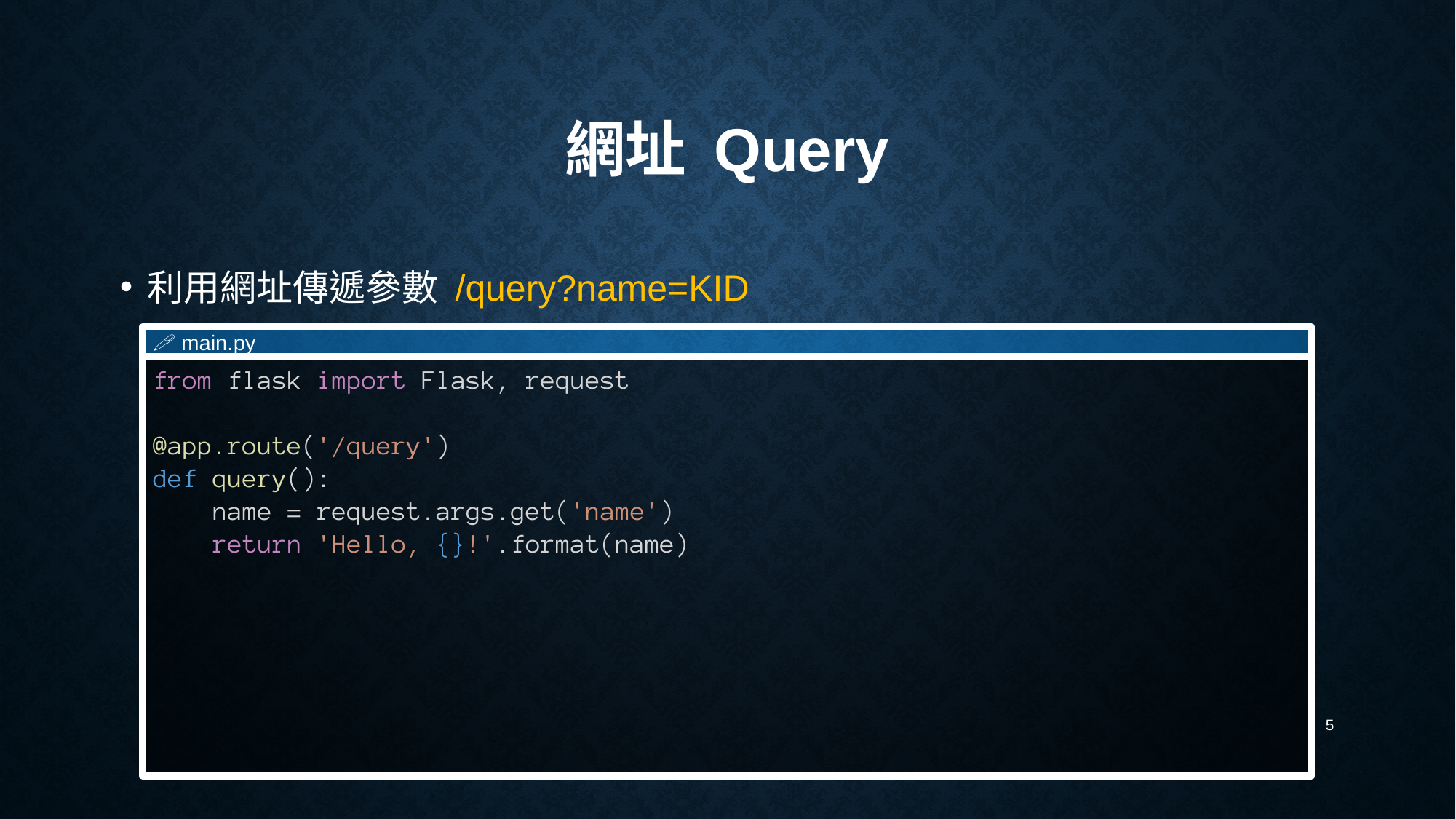

# 網址 Query
利用網址傳遞參數 /query?name=KID
🖊 main.py
from flask import Flask, request

@app.route('/query')
def query():
    name = request.args.get('name')
    return 'Hello, {}!'.format(name)
5